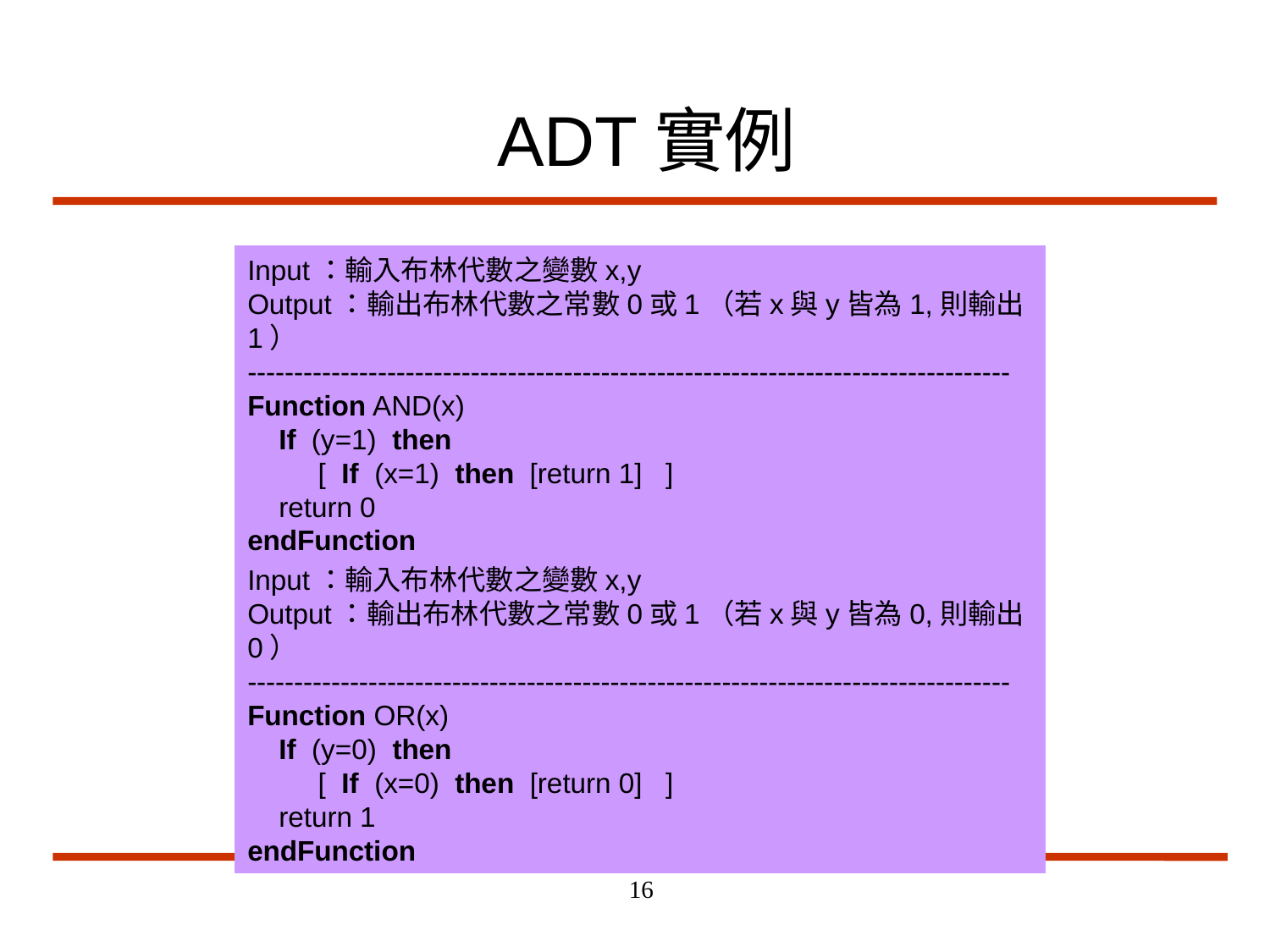

# ADT實例
Input：輸入布林代數之變數x,y
Output：輸出布林代數之常數0或1（若x與y皆為1,則輸出1）
----------------------------------------------------------------------------------
Function AND(x)
    If  (y=1)  then
         [  If  (x=1)  then  [return 1]   ]
    return 0
endFunction
Input：輸入布林代數之變數x,y
Output：輸出布林代數之常數0或1（若x與y皆為0,則輸出0）
----------------------------------------------------------------------------------
Function OR(x)
    If  (y=0)  then
         [  If  (x=0)  then  [return 0]   ]
    return 1
endFunction
16